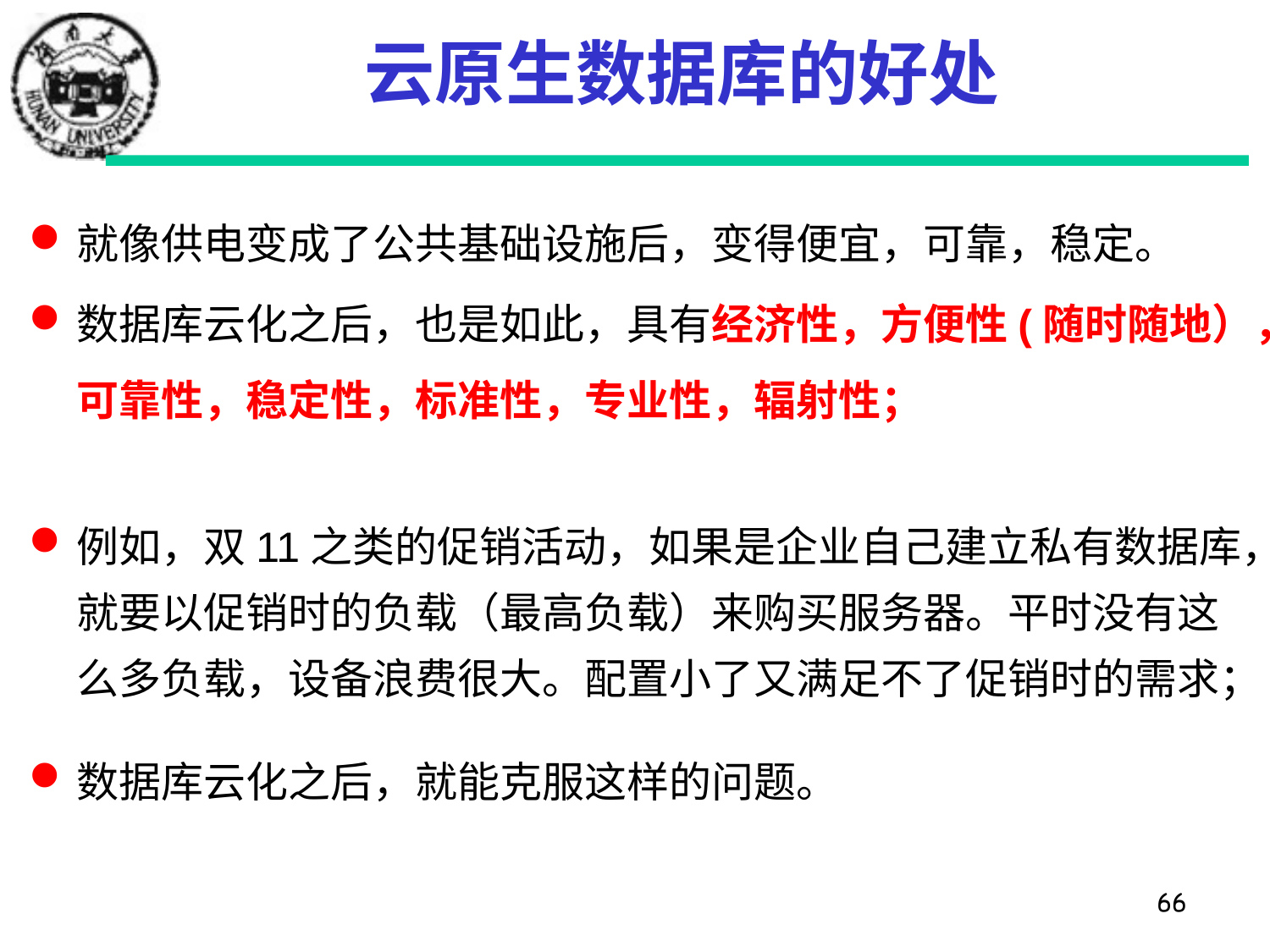

# 云原生数据库的好处
就像供电变成了公共基础设施后，变得便宜，可靠，稳定。
数据库云化之后，也是如此，具有经济性，方便性(随时随地），可靠性，稳定性，标准性，专业性，辐射性；

例如，双11之类的促销活动，如果是企业自己建立私有数据库，就要以促销时的负载（最高负载）来购买服务器。平时没有这么多负载，设备浪费很大。配置小了又满足不了促销时的需求；
数据库云化之后，就能克服这样的问题。
66